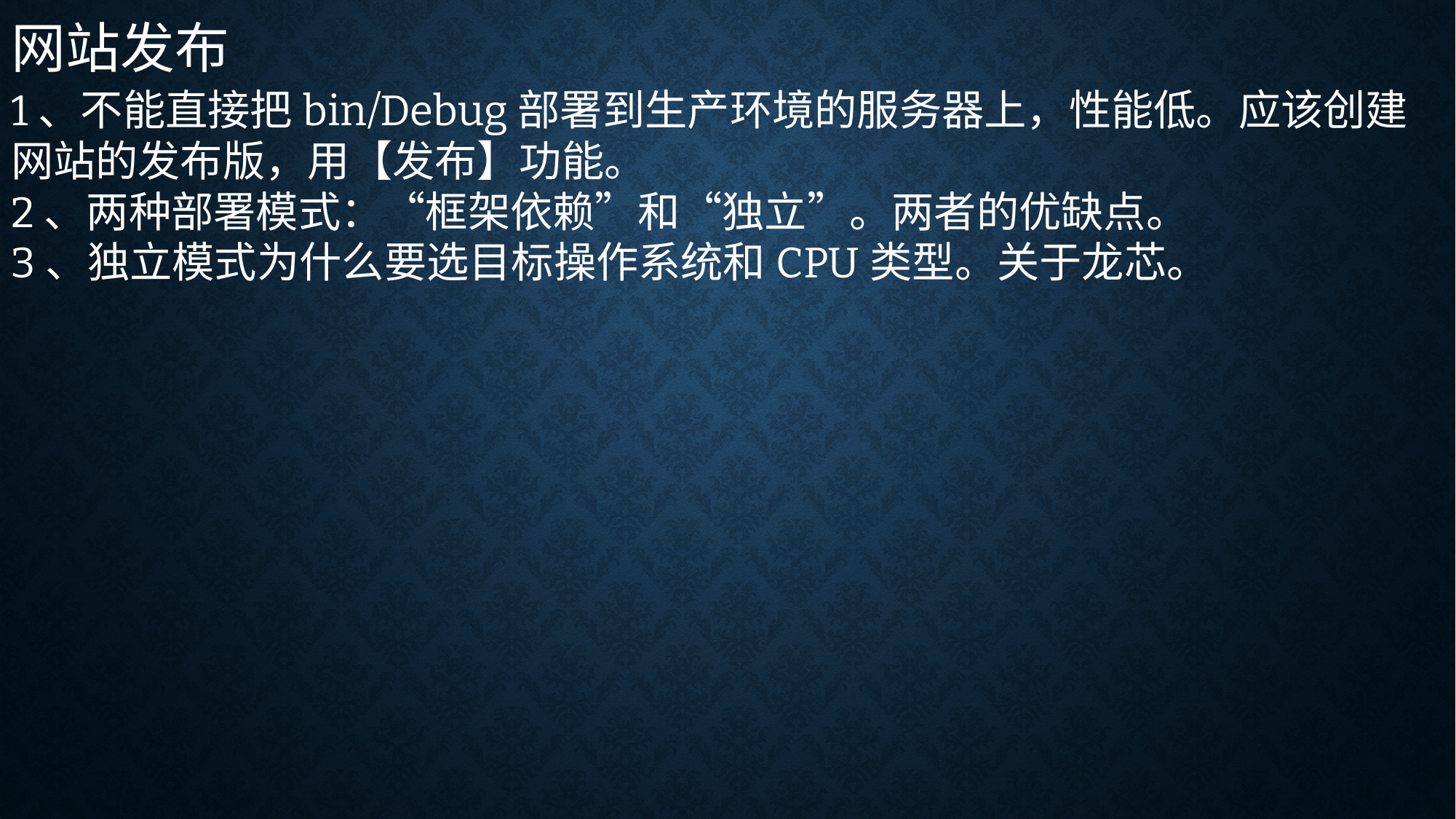

网站发布
1、不能直接把bin/Debug部署到生产环境的服务器上，性能低。应该创建网站的发布版，用【发布】功能。
2、两种部署模式：“框架依赖”和“独立”。两者的优缺点。
3、独立模式为什么要选目标操作系统和CPU类型。关于龙芯。